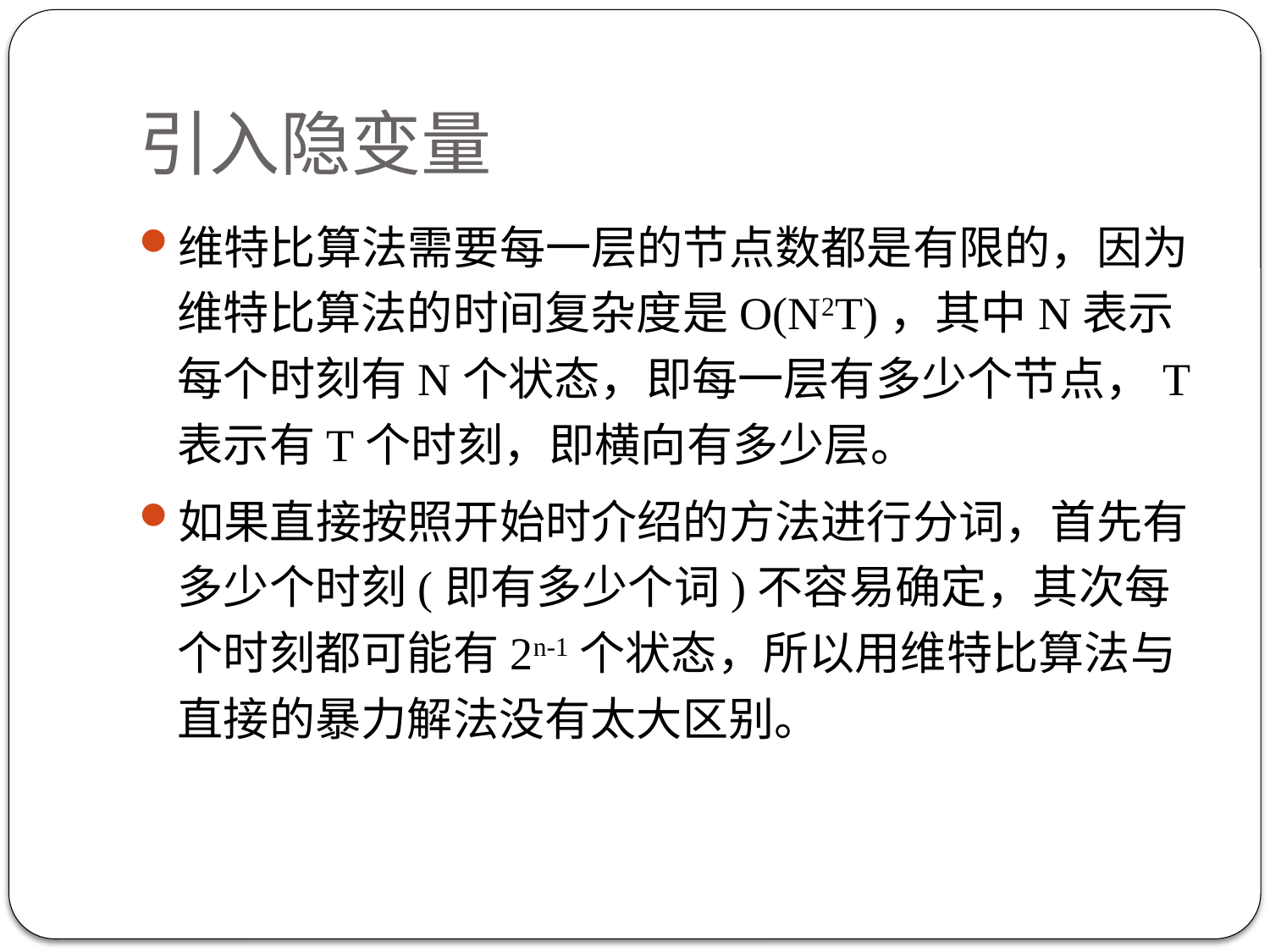

# 引入隐变量
维特比算法需要每一层的节点数都是有限的，因为维特比算法的时间复杂度是O(N2T)，其中N表示每个时刻有N个状态，即每一层有多少个节点，T表示有T个时刻，即横向有多少层。
如果直接按照开始时介绍的方法进行分词，首先有多少个时刻(即有多少个词)不容易确定，其次每个时刻都可能有2n-1个状态，所以用维特比算法与直接的暴力解法没有太大区别。